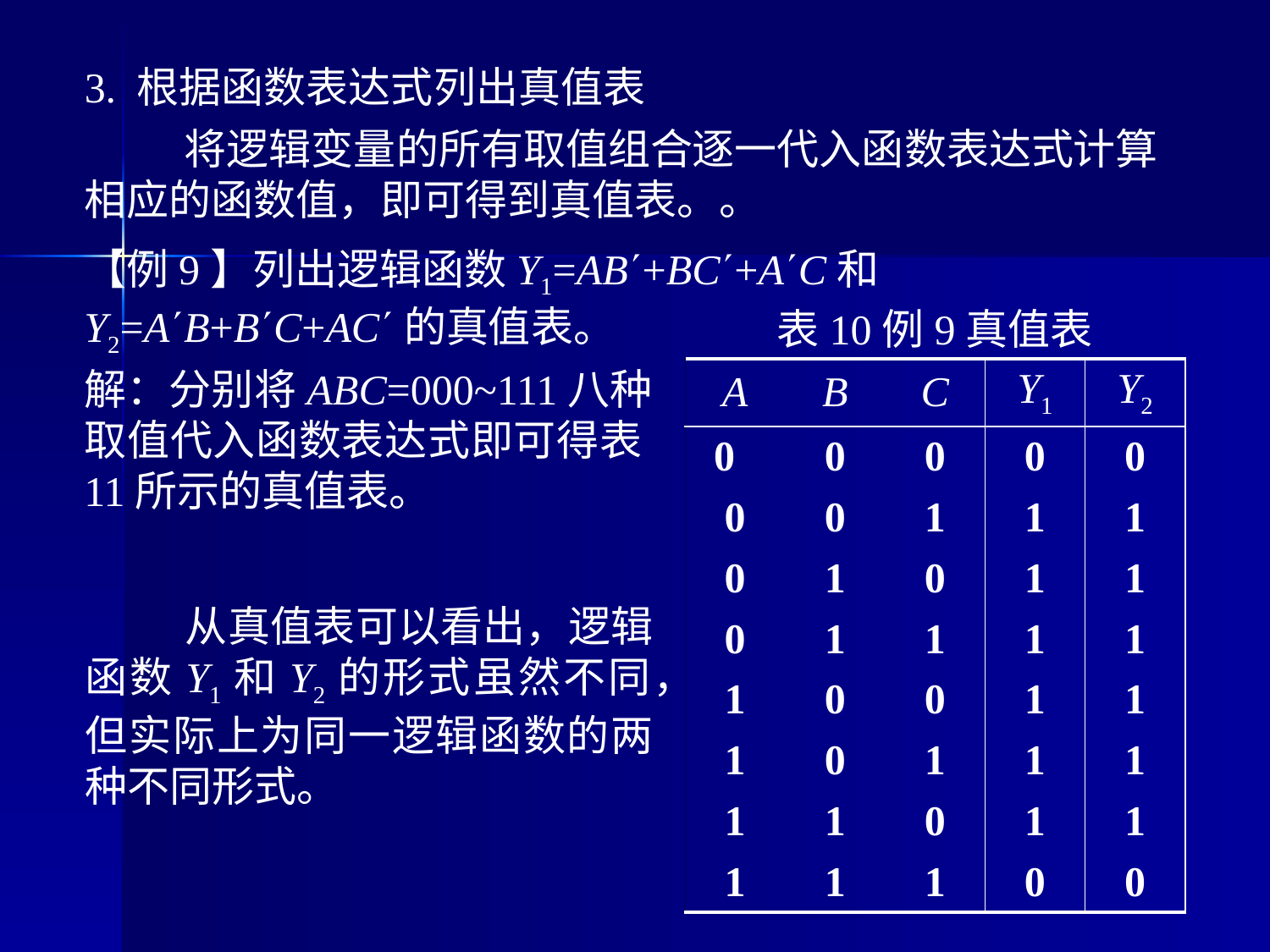

3. 根据函数表达式列出真值表
将逻辑变量的所有取值组合逐一代入函数表达式计算相应的函数值，即可得到真值表。。
【例9】列出逻辑函数Y1=AB′+BC′+A′C和Y2=A′B+B′C+AC′的真值表。
表10例9真值表
解：分别将ABC=000~111八种取值代入函数表达式即可得表11所示的真值表。
| A | B | C | Y1 | Y2 |
| --- | --- | --- | --- | --- |
| 0 | 0 | 0 | 0 | 0 |
| 0 | 0 | 1 | 1 | 1 |
| 0 | 1 | 0 | 1 | 1 |
| 0 | 1 | 1 | 1 | 1 |
| 1 | 0 | 0 | 1 | 1 |
| 1 | 0 | 1 | 1 | 1 |
| 1 | 1 | 0 | 1 | 1 |
| 1 | 1 | 1 | 0 | 0 |
从真值表可以看出，逻辑函数Y1和Y2的形式虽然不同，但实际上为同一逻辑函数的两种不同形式。